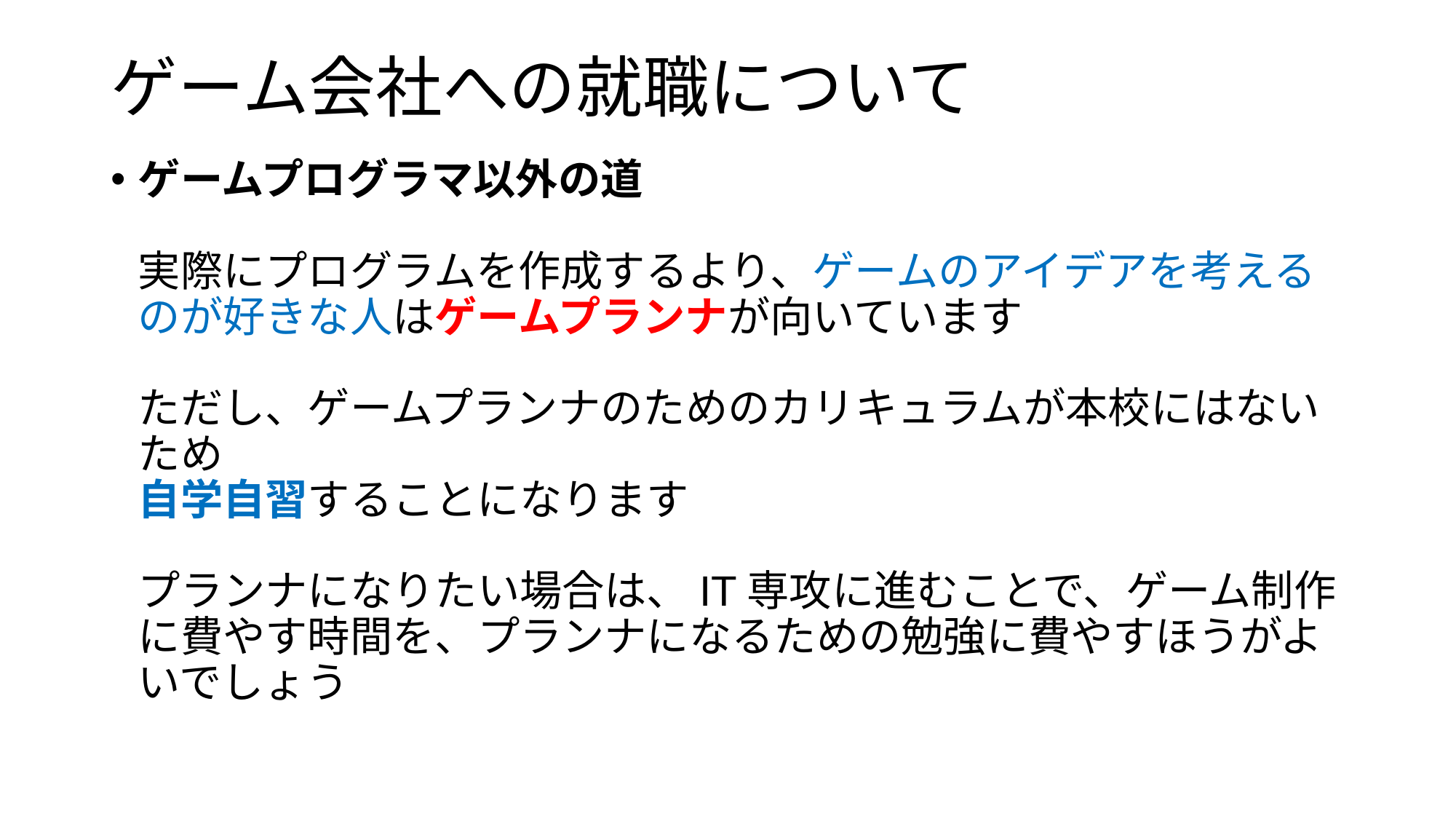

# ゲーム会社への就職について
ゲームプログラマ以外の道
実際にプログラムを作成するより、ゲームのアイデアを考えるのが好きな人はゲームプランナが向いています
ただし、ゲームプランナのためのカリキュラムが本校にはないため
自学自習することになります
プランナになりたい場合は、IT専攻に進むことで、ゲーム制作に費やす時間を、プランナになるための勉強に費やすほうがよいでしょう